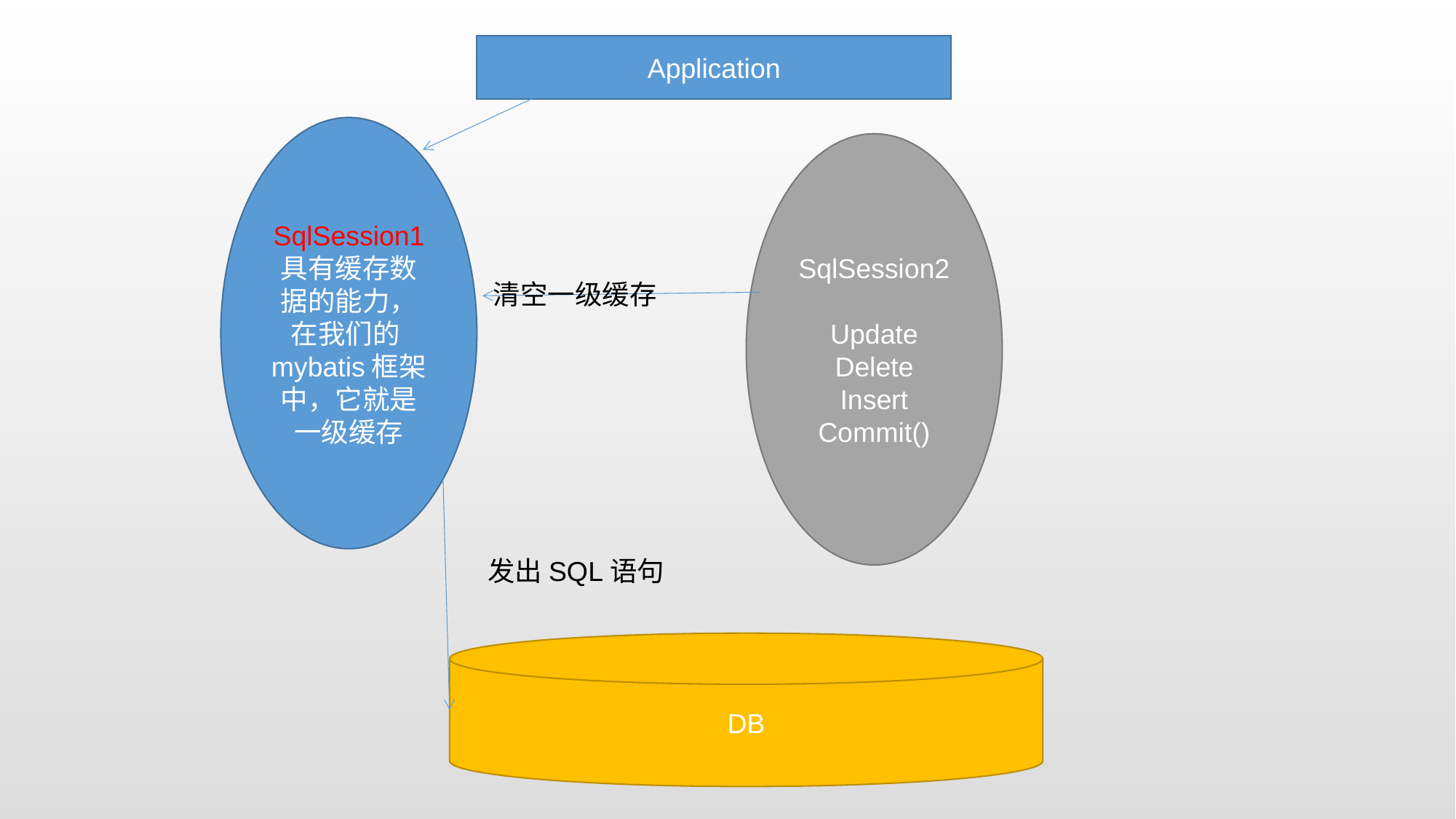

Application
SqlSession1
具有缓存数据的能力，在我们的mybatis框架中，它就是一级缓存
SqlSession2

Update
Delete
Insert
Commit()
清空一级缓存
发出SQL语句
DB